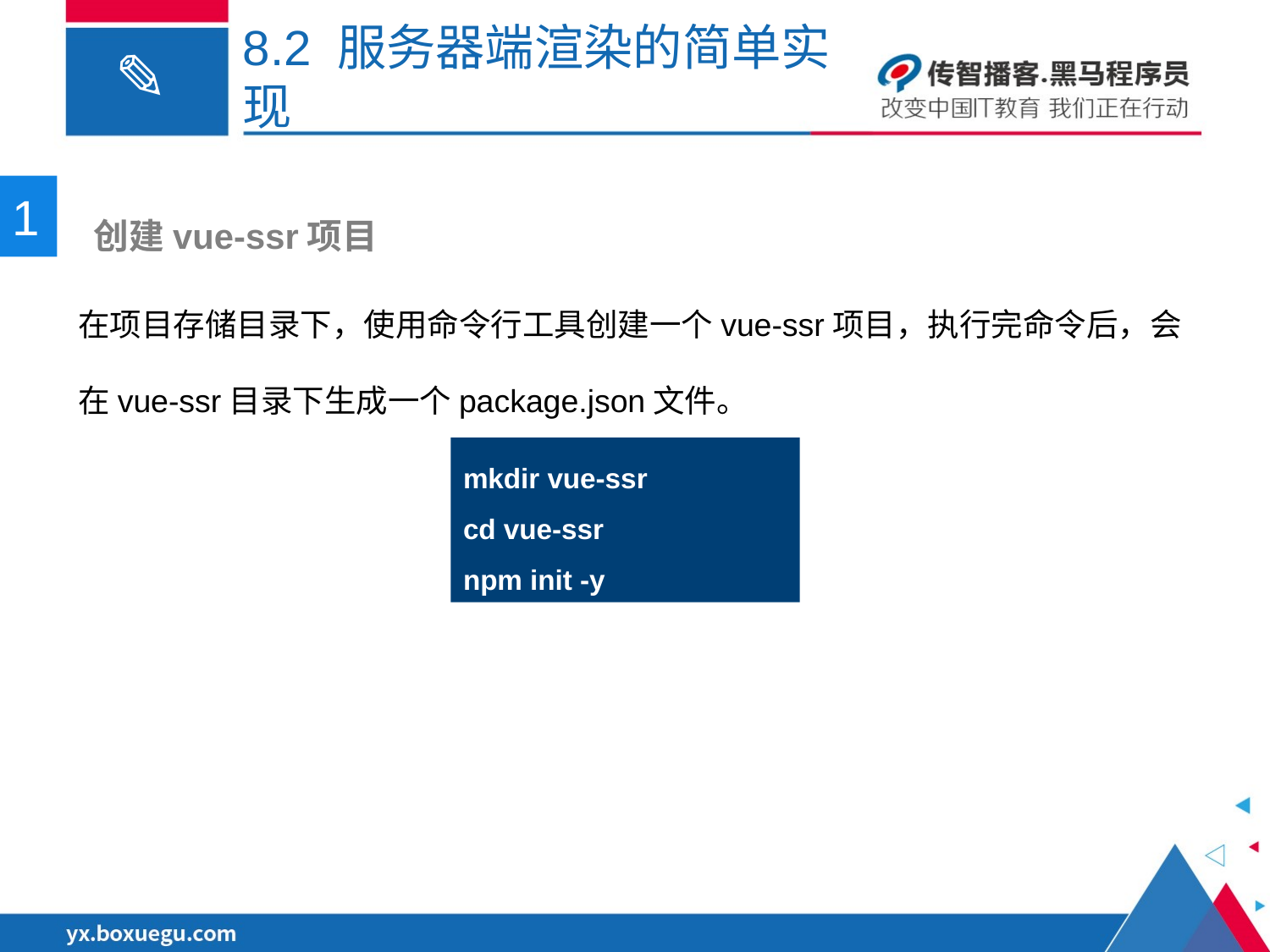

# 8.2 服务器端渲染的简单实现

1
  创建vue-ssr项目
在项目存储目录下，使用命令行工具创建一个vue-ssr项目，执行完命令后，会在vue-ssr目录下生成一个package.json文件。
mkdir vue-ssr
cd vue-ssr
npm init -y